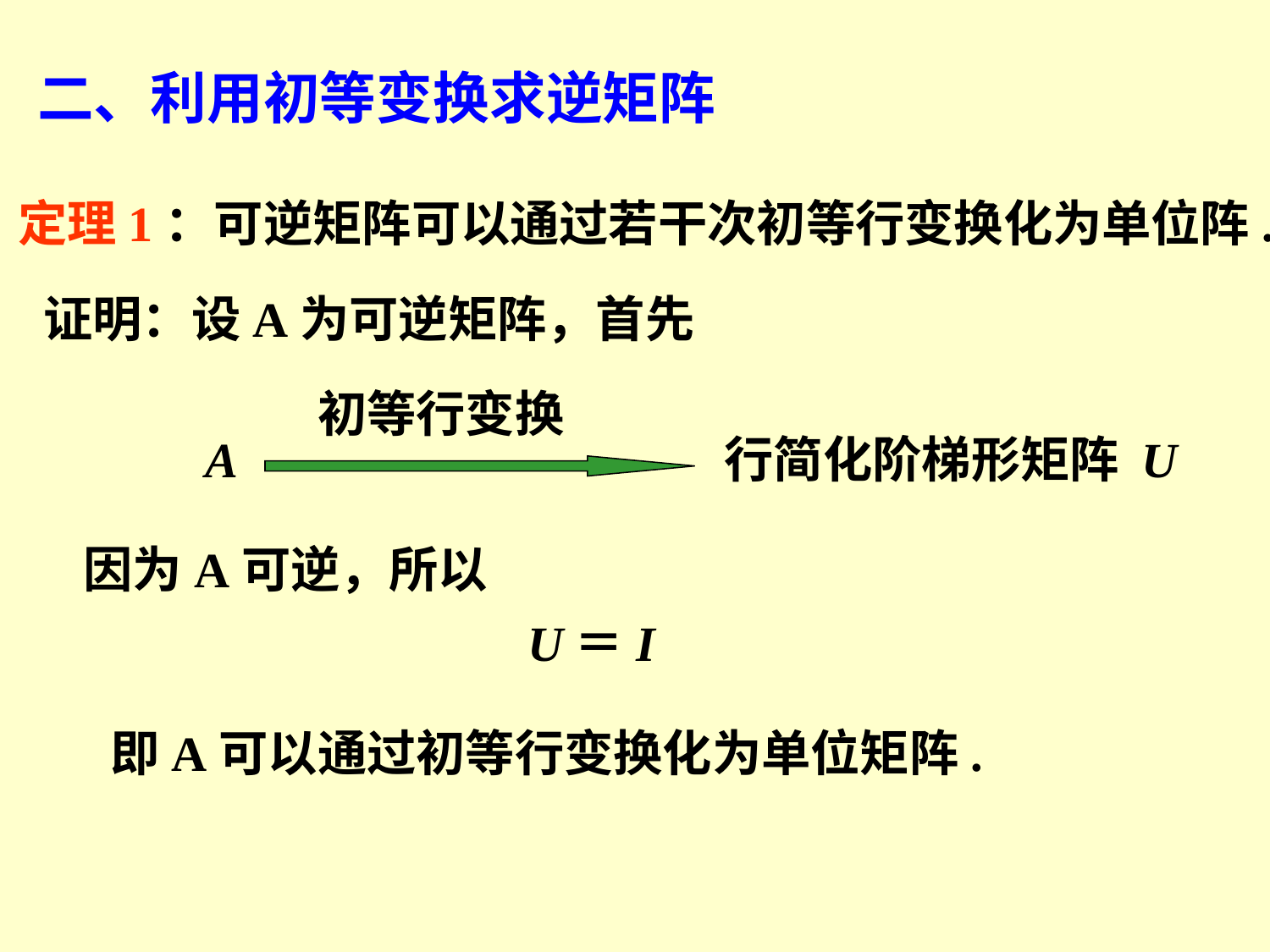

二、利用初等变换求逆矩阵
定理1：可逆矩阵可以通过若干次初等行变换化为单位阵.
证明：设A为可逆矩阵，首先
初等行变换
A
行简化阶梯形矩阵 U

因为A可逆，所以
U＝I
即A可以通过初等行变换化为单位矩阵.